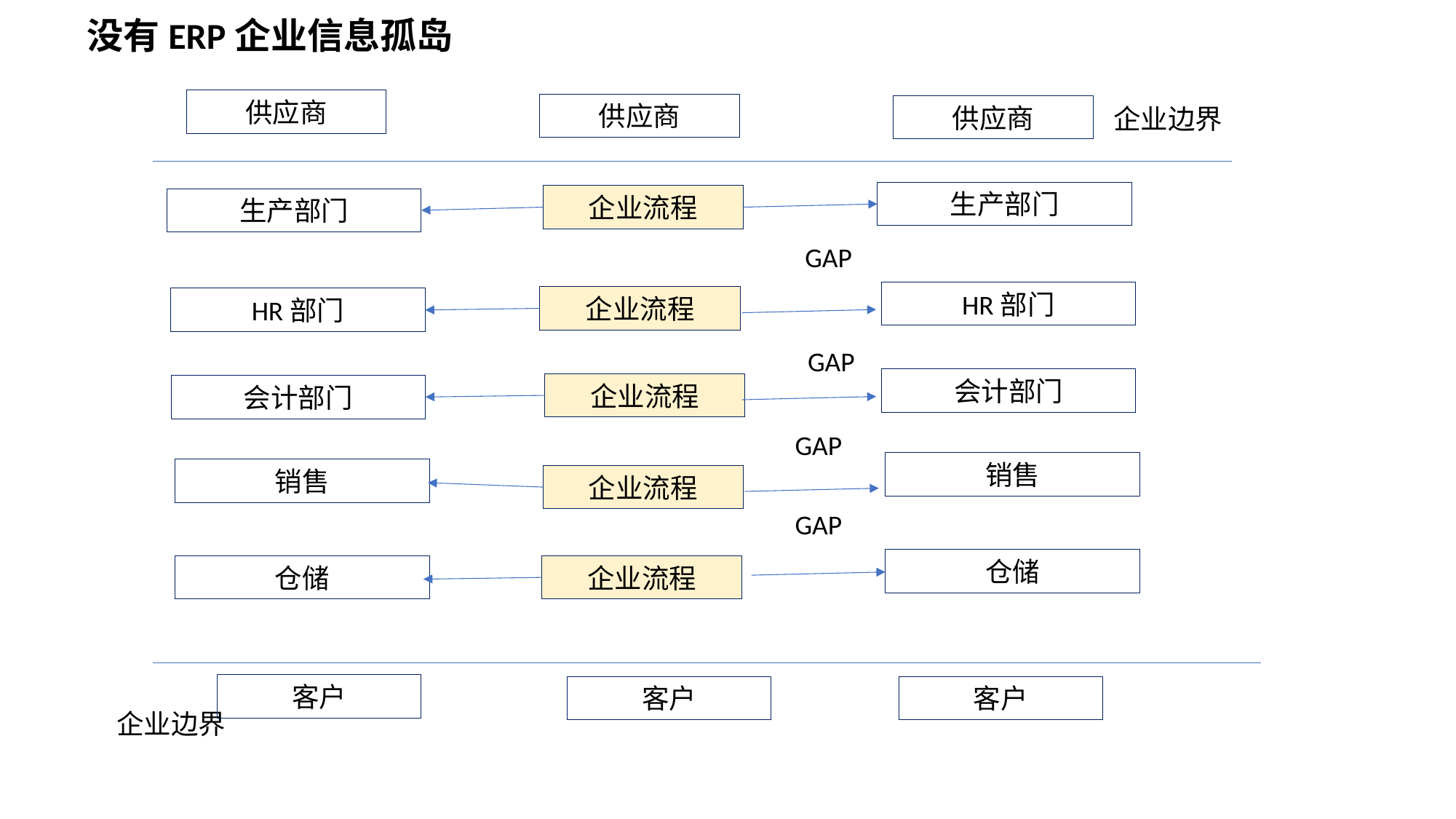

没有ERP企业信息孤岛
供应商
供应商
供应商
企业边界
生产部门
企业流程
生产部门
GAP
HR部门
企业流程
HR部门
GAP
会计部门
企业流程
会计部门
GAP
销售
销售
企业流程
GAP
仓储
仓储
企业流程
客户
客户
客户
企业边界